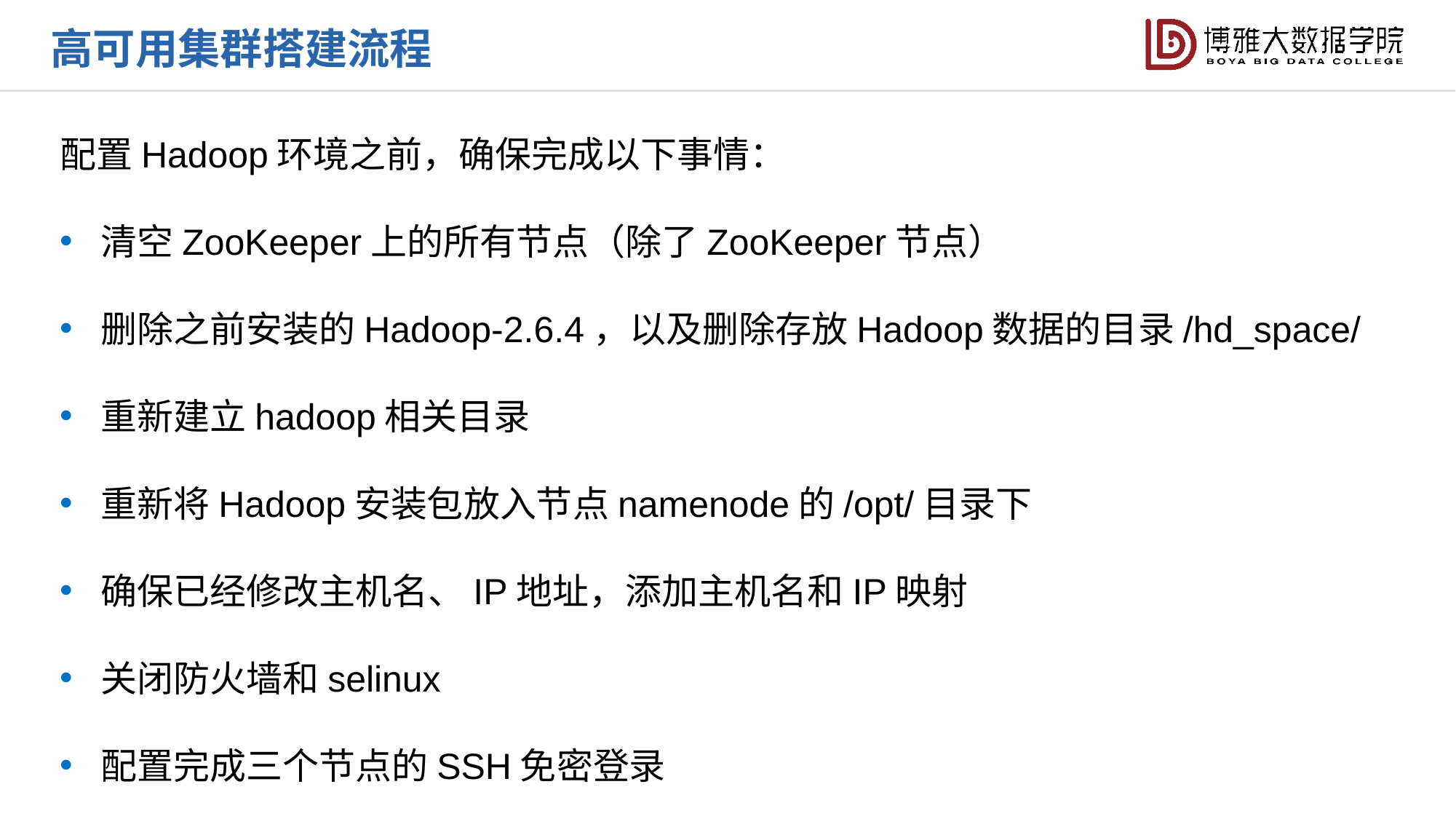

高可用集群搭建流程
配置Hadoop环境之前，确保完成以下事情：

清空ZooKeeper上的所有节点（除了ZooKeeper节点）

删除之前安装的Hadoop-2.6.4，以及删除存放Hadoop数据的目录/hd_space/

重新建立hadoop相关目录

重新将Hadoop安装包放入节点namenode的/opt/目录下

确保已经修改主机名、IP地址，添加主机名和IP映射

关闭防火墙和selinux

配置完成三个节点的SSH免密登录